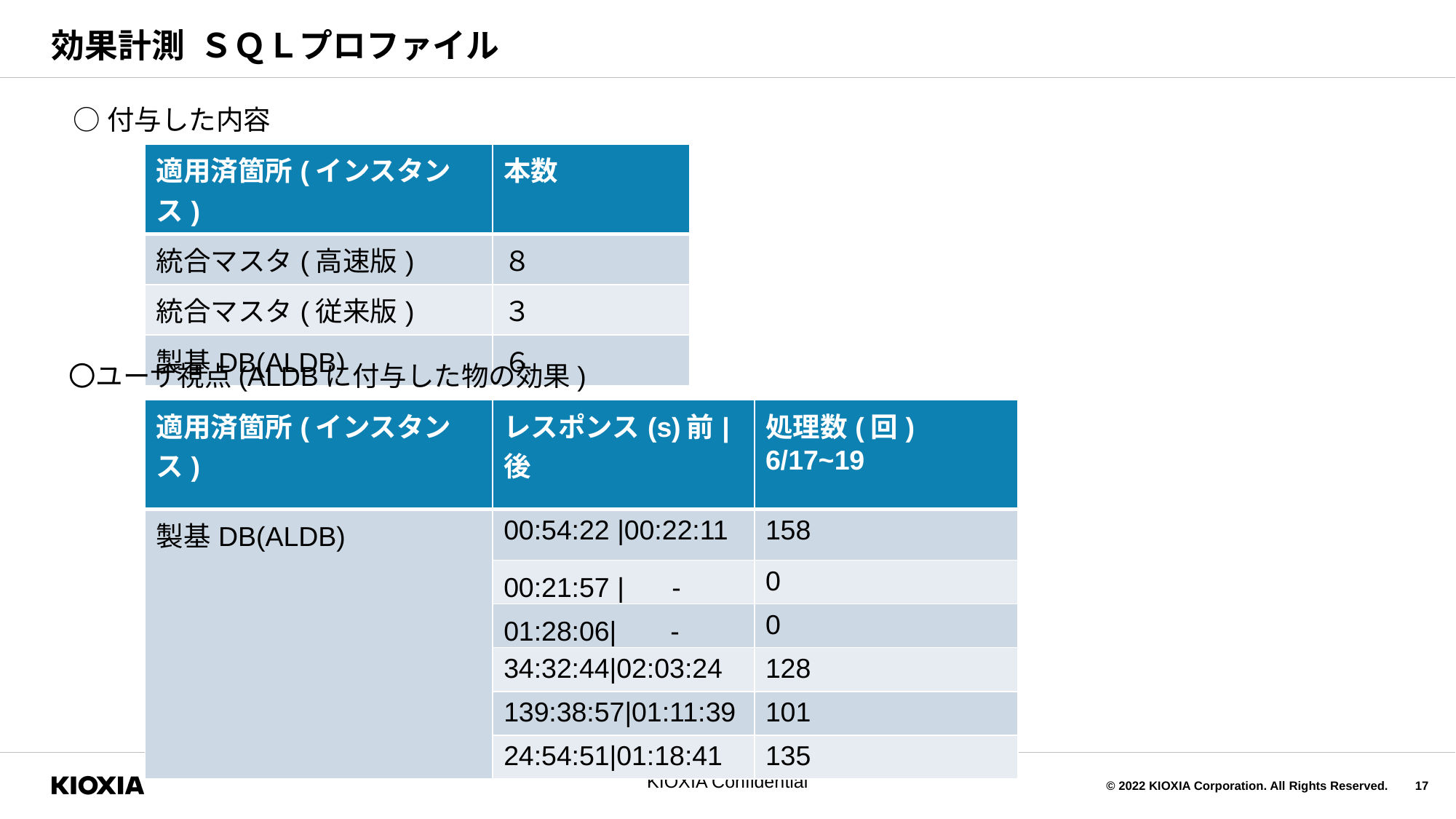

# 効果計測  ＳＱＬプロファイル
○付与した内容
| 適用済箇所(インスタンス) | 本数 |
| --- | --- |
| 統合マスタ(高速版) | ８ |
| 統合マスタ(従来版) | ３ |
| 製基DB(ALDB) | ６ |
〇ユーザ視点(ALDBに付与した物の効果)

| 適用済箇所(インスタンス) | レスポンス(s)前|後 | 処理数(回) 6/17~19 |
| --- | --- | --- |
| 製基DB(ALDB) | 00:54:22 |00:22:11 | 158 |
|  | 00:21:57 |　 - | 0 |
|  | 01:28:06|　 - | 0 |
|  | 34:32:44|02:03:24 | 128 |
|  | 139:38:57|01:11:39 | 101 |
|  | 24:54:51|01:18:41 | 135 |
KIOXIA Confidential